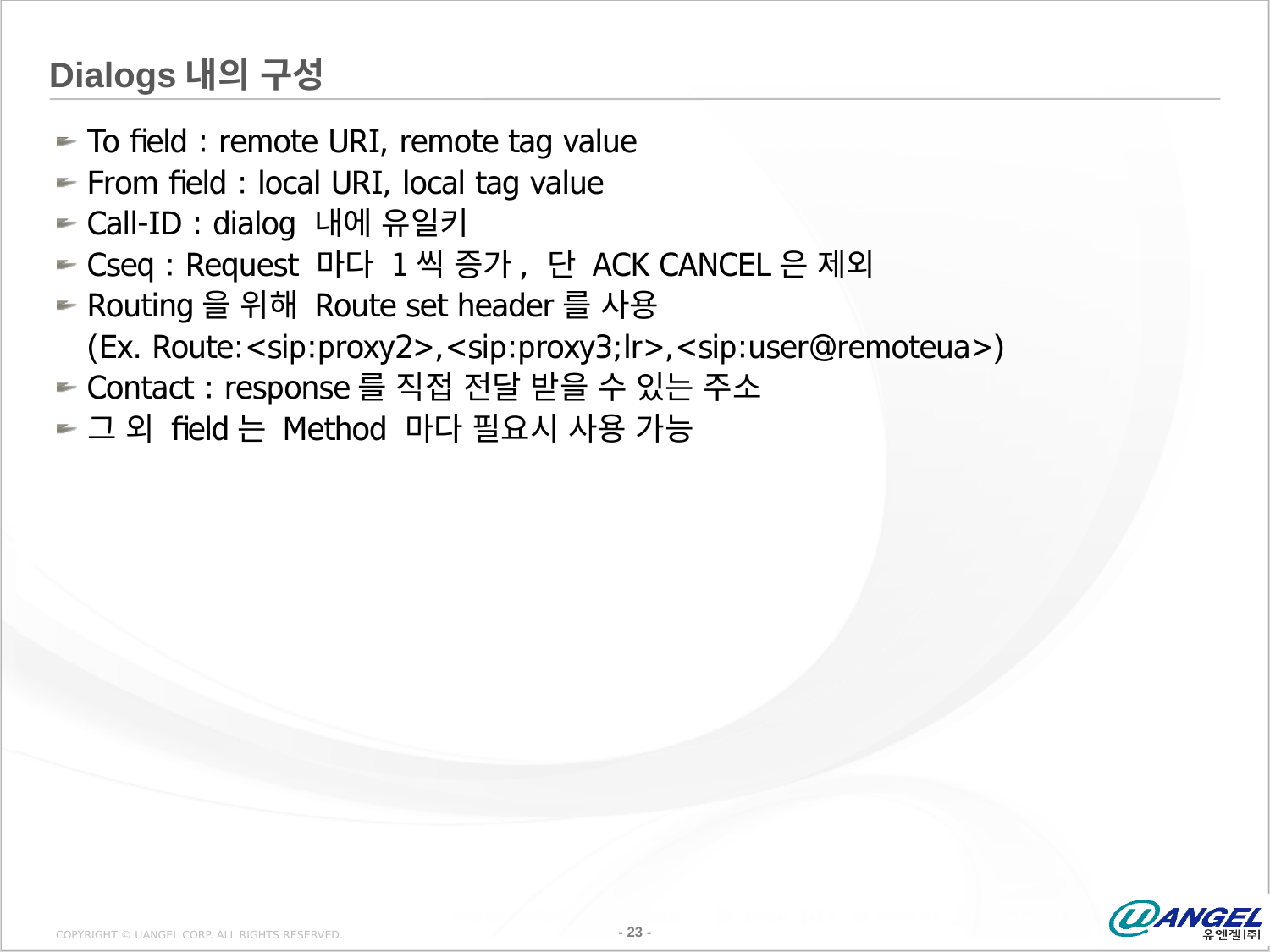

# Dialogs내의 구성
To field : remote URI, remote tag value
From field : local URI, local tag value
Call-ID : dialog 내에 유일키
Cseq : Request 마다 1씩 증가, 단 ACK CANCEL은 제외
Routing을 위해 Route set header를 사용
   (Ex. Route:<sip:proxy2>,<sip:proxy3;lr>,<sip:user@remoteua>)
Contact : response를 직접 전달 받을 수 있는 주소
그 외 field는 Method 마다 필요시 사용 가능